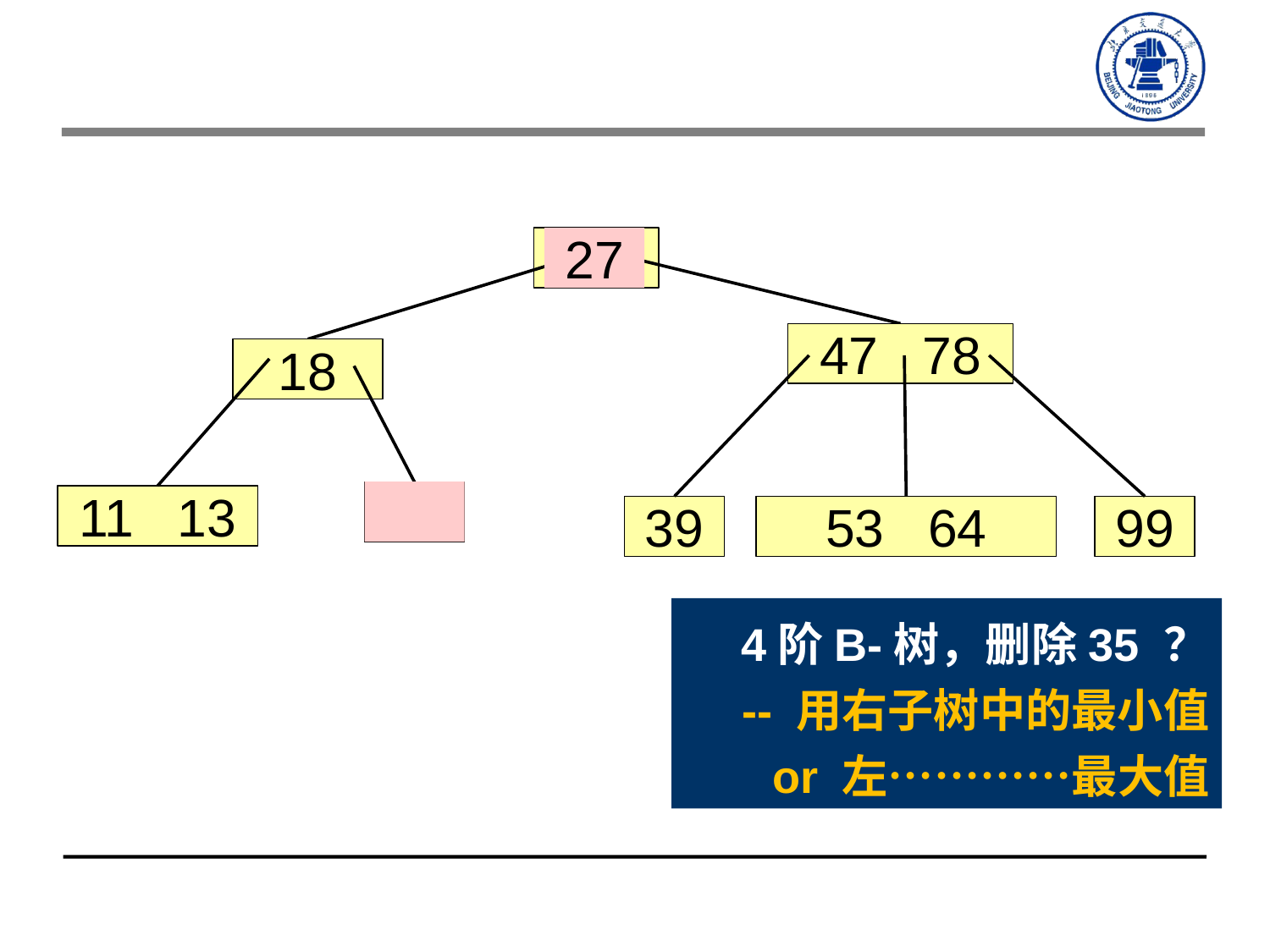

35
27
47   78
18

27
11   13
39
53   64
99
 4阶B-树，删除35 ？
   -- 用右子树中的最小值
      or 左…………最大值